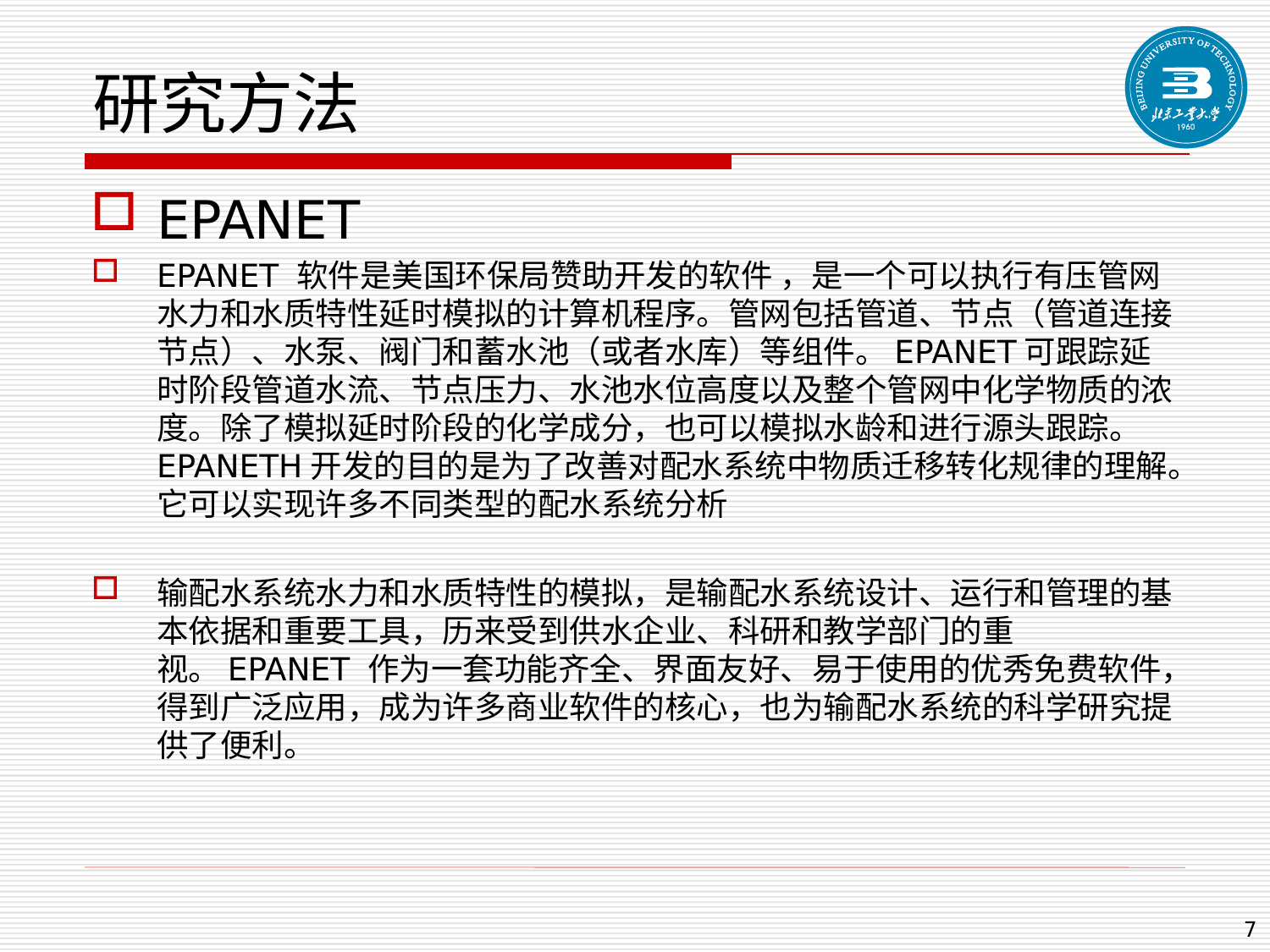

# 研究方法
EPANET
EPANET 软件是美国环保局赞助开发的软件 ，是一个可以执行有压管网水力和水质特性延时模拟的计算机程序。管网包括管道、节点（管道连接节点）、水泵、阀门和蓄水池（或者水库）等组件。EPANET可跟踪延时阶段管道水流、节点压力、水池水位高度以及整个管网中化学物质的浓度。除了模拟延时阶段的化学成分，也可以模拟水龄和进行源头跟踪。 EPANETH开发的目的是为了改善对配水系统中物质迁移转化规律的理解。它可以实现许多不同类型的配水系统分析

输配水系统水力和水质特性的模拟，是输配水系统设计、运行和管理的基本依据和重要工具，历来受到供水企业、科研和教学部门的重视。EPANET 作为一套功能齐全、界面友好、易于使用的优秀免费软件，得到广泛应用，成为许多商业软件的核心，也为输配水系统的科学研究提供了便利。
7